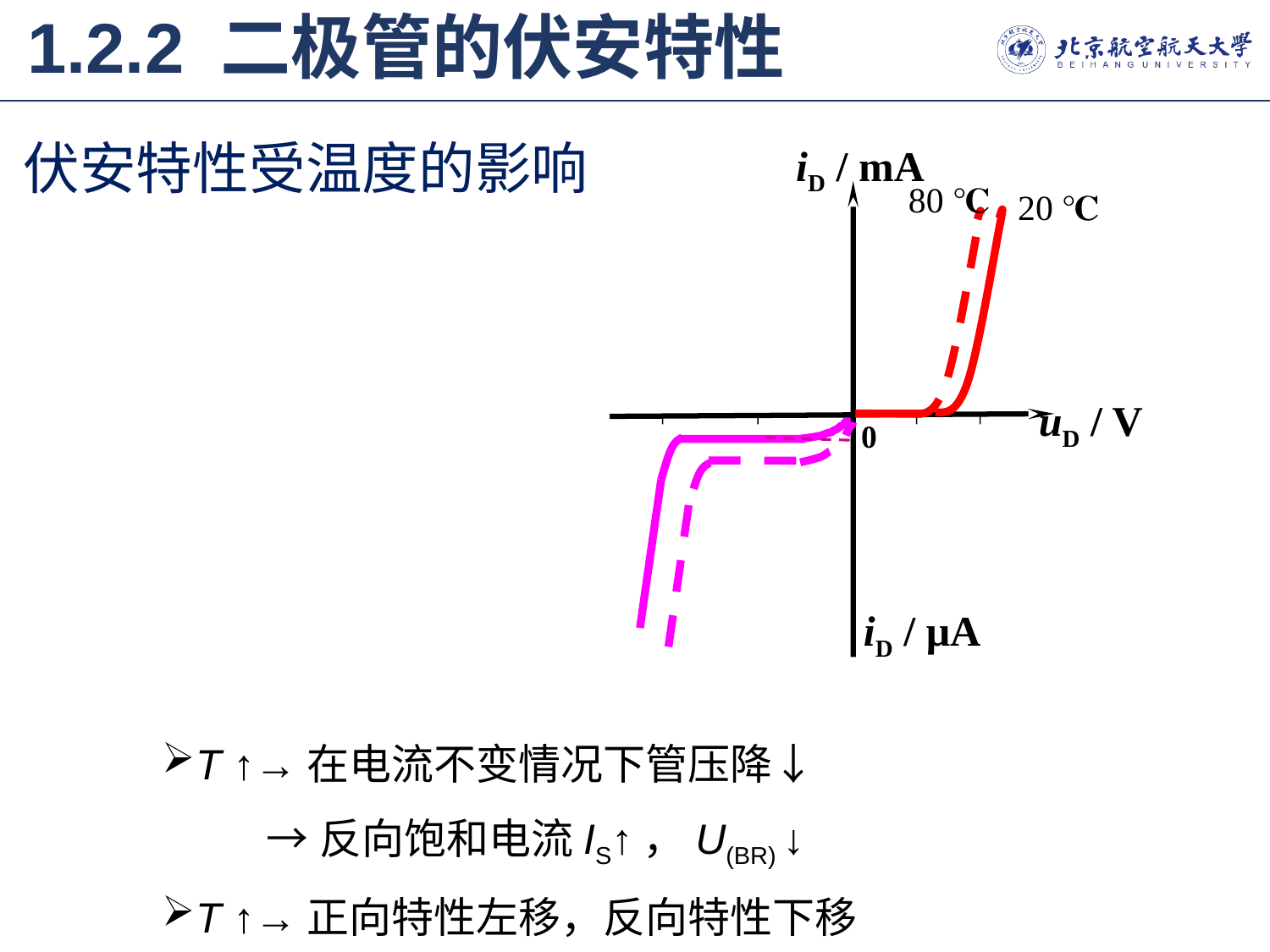

1.2.2 二极管的伏安特性
伏安特性受温度的影响
iD / mA

uD / V
0

80 ℃
20 ℃

iD / μA
T ↑→在电流不变情况下管压降↓
           →反向饱和电流IS↑，U(BR) ↓
T ↑→正向特性左移，反向特性下移